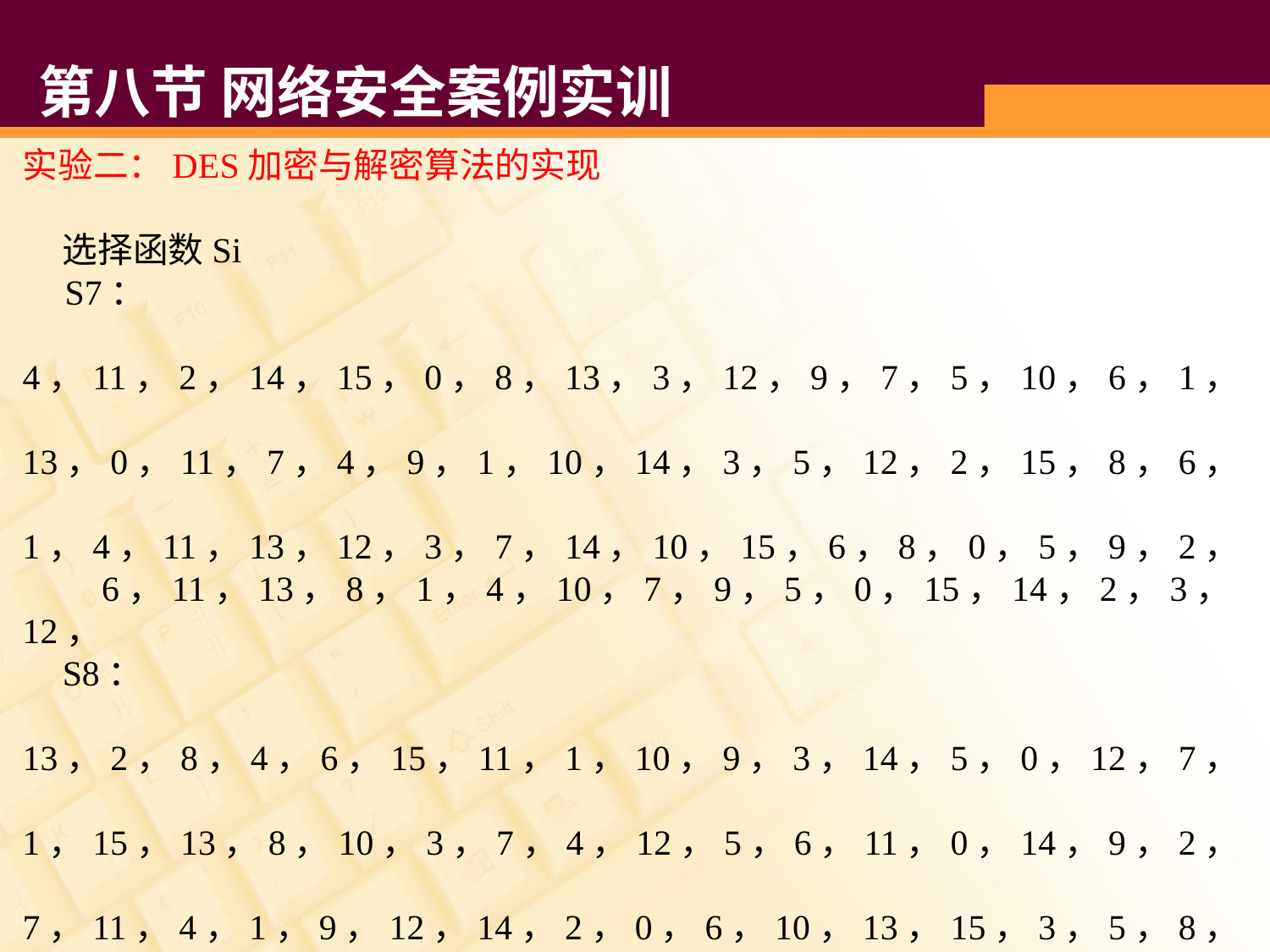

# 第八节 网络安全案例实训
实验二：DES加密与解密算法的实现
    选择函数Si
  S7：
　　4，11，2，14，15，0，8，13，3，12，9，7，5，10，6，1，
　　13，0，11，7，4，9，1，10，14，3，5，12，2，15，8，6，
　　1，4，11，13，12，3，7，14，10，15，6，8，0，5，9，2，
　　6，11，13，8，1，4，10，7，9，5，0，15，14，2，3，12，
    S8：
　　13，2，8，4，6，15，11，1，10，9，3，14，5，0，12，7，
　　1，15，13，8，10，3，7，4，12，5，6，11，0，14，9，2，
　　7，11，4，1，9，12，14，2，0，6，10，13，15，3，5，8，
　　2，1，14，7，4，10，8，13，15，12，9，0，3，5，6，11，